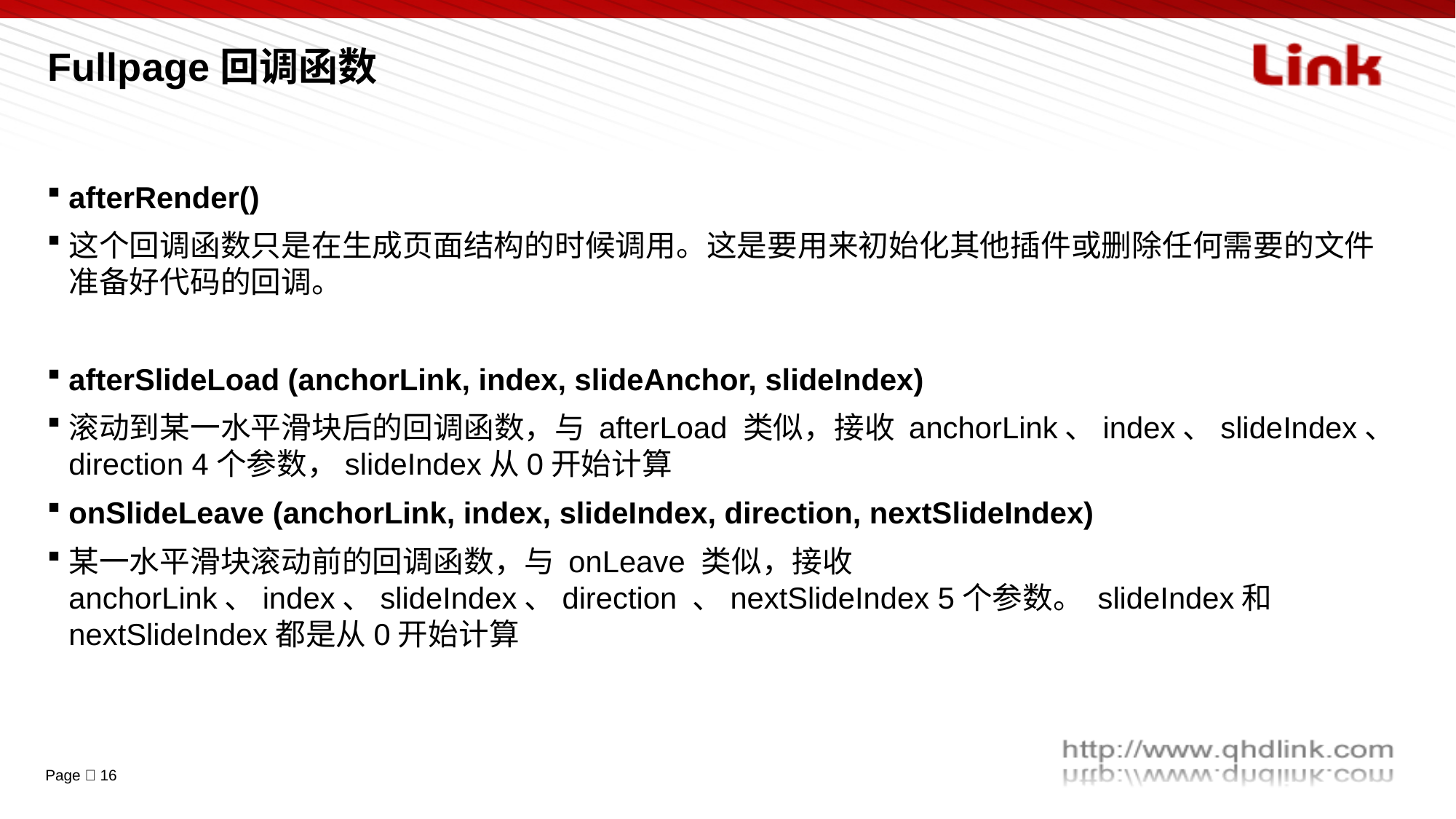

# Fullpage回调函数
afterRender()
这个回调函数只是在生成页面结构的时候调用。这是要用来初始化其他插件或删除任何需要的文件准备好代码的回调。

afterSlideLoad (anchorLink, index, slideAnchor, slideIndex)
滚动到某一水平滑块后的回调函数，与 afterLoad 类似，接收 anchorLink、index、slideIndex、direction 4个参数，slideIndex从0开始计算
onSlideLeave (anchorLink, index, slideIndex, direction, nextSlideIndex)
某一水平滑块滚动前的回调函数，与 onLeave 类似，接收 anchorLink、index、slideIndex、direction 、nextSlideIndex 5个参数。 slideIndex和nextSlideIndex都是从0开始计算